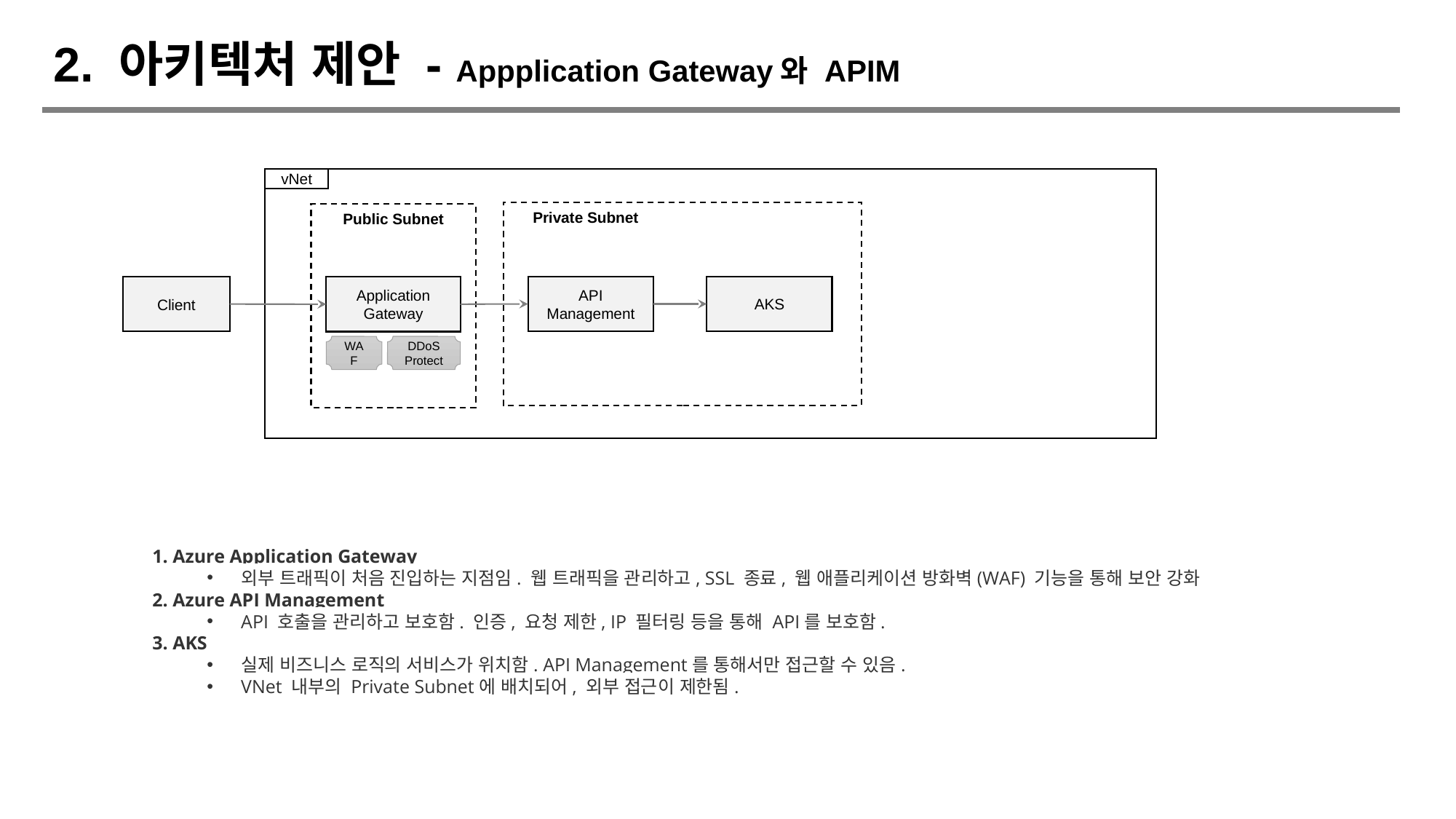

# 2. 아키텍처 제안 - Appplication Gateway와 APIM

vNet

Private Subnet

Public Subnet
API
Management
AKS
Client
Application
Gateway
WAF
DDoS
Protect
 Azure Application Gateway
외부 트래픽이 처음 진입하는 지점임. 웹 트래픽을 관리하고, SSL 종료, 웹 애플리케이션 방화벽(WAF) 기능을 통해 보안 강화
 Azure API Management
API 호출을 관리하고 보호함. 인증, 요청 제한, IP 필터링 등을 통해 API를 보호함.
 AKS
실제 비즈니스 로직의 서비스가 위치함. API Management를 통해서만 접근할 수 있음.
VNet 내부의 Private Subnet에 배치되어, 외부 접근이 제한됨.